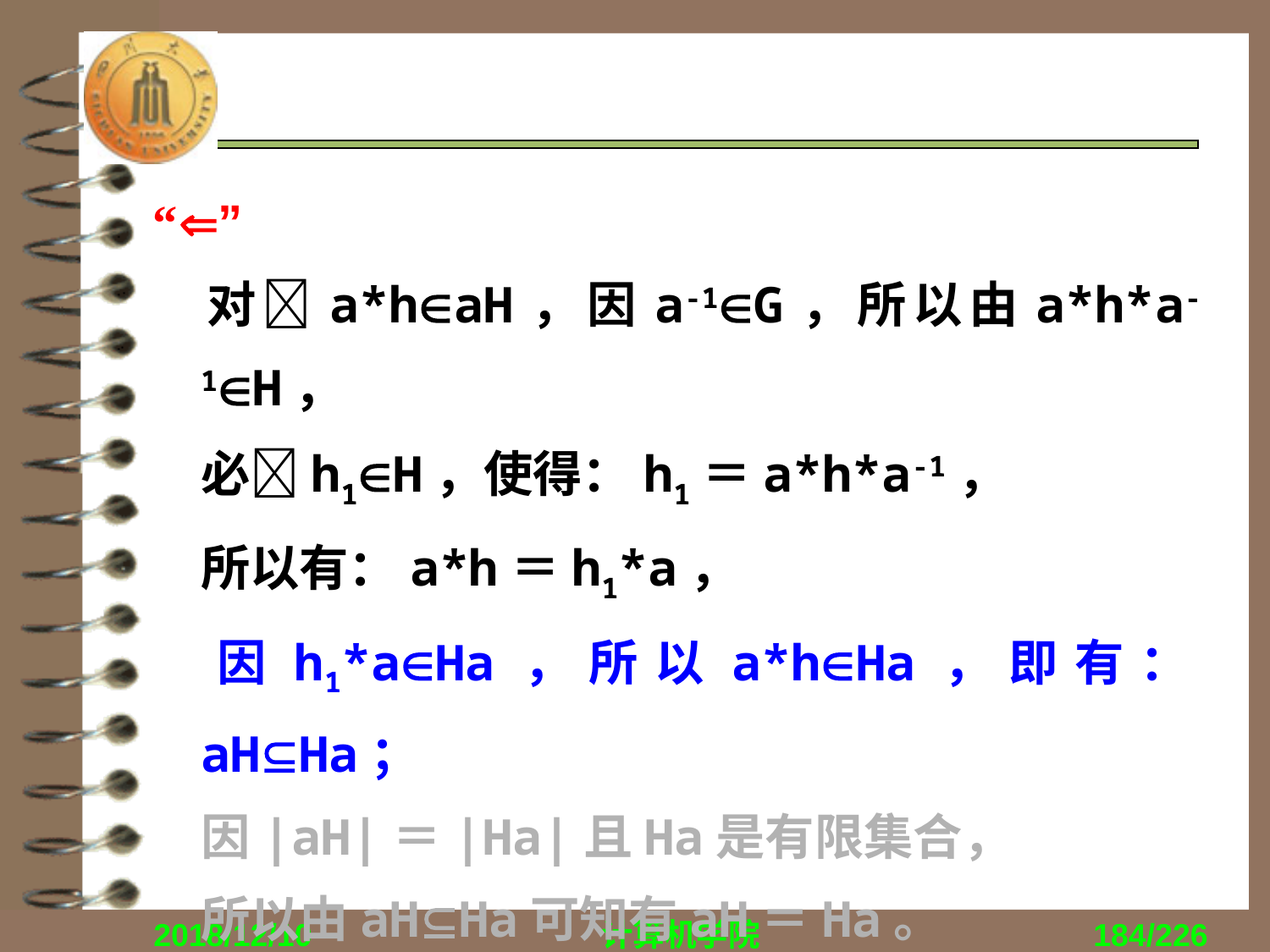

#
“⇐”
  对∀a*h∈aH，因a-1∈G，所以由a*h*a-1∈H，
	必∃h1∈H，使得：h1＝a*h*a-1，
	所以有：a*h＝h1*a，
	因h1*a∈Ha，所以a*h∈Ha，即有：aH⊆Ha；
	因|aH|＝|Ha|且Ha是有限集合，
	所以由aH⊆Ha可知有aH＝Ha。

2018/12/10
计算机学院
184/226